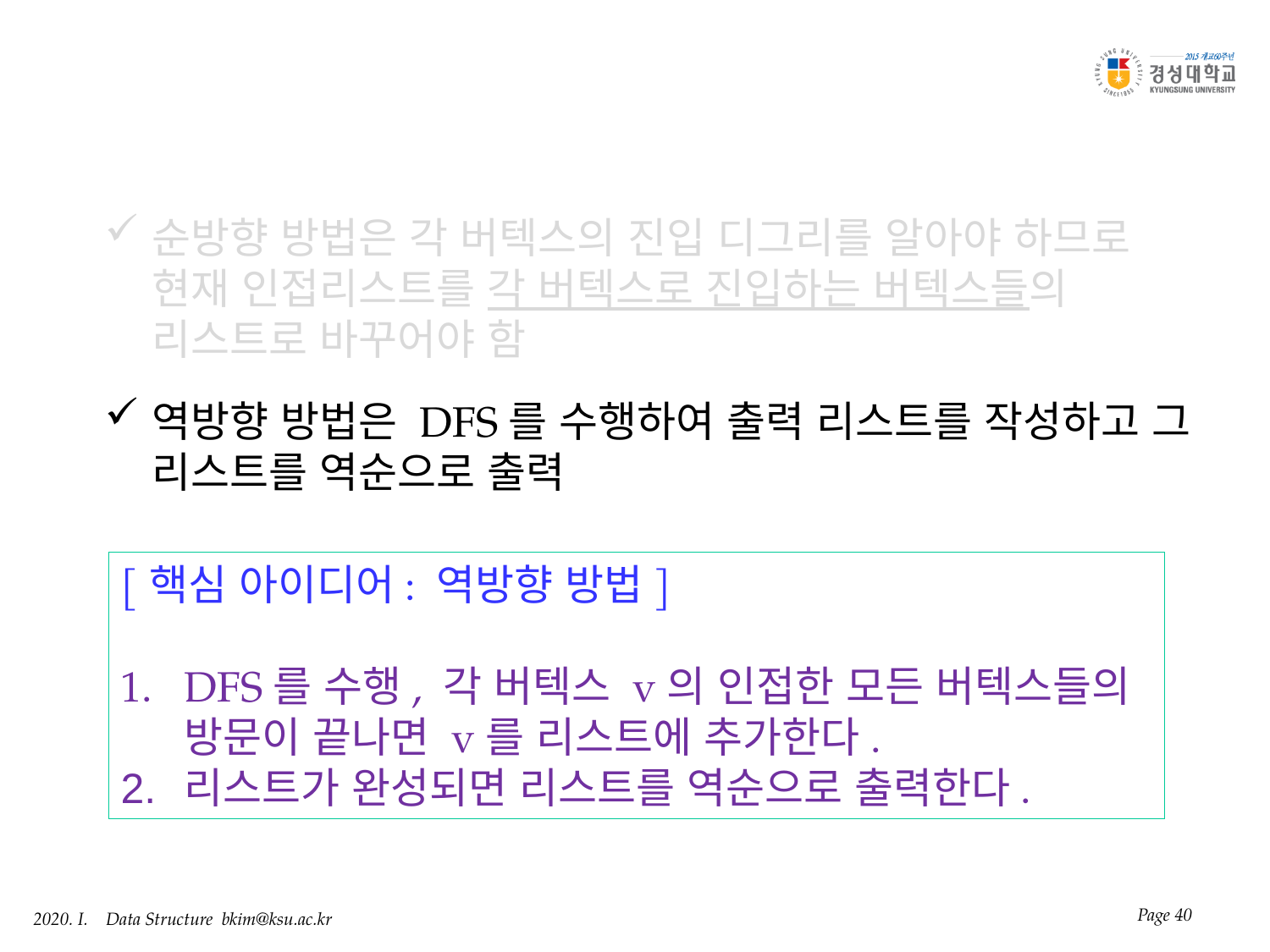

순방향 방법은 각 버텍스의 진입 디그리를 알아야 하므로 현재 인접리스트를 각 버텍스로 진입하는 버텍스들의   리스트로 바꾸어야 함
역방향 방법은 DFS를 수행하여 출력 리스트를 작성하고 그 리스트를 역순으로 출력
[핵심 아이디어: 역방향 방법]

DFS를 수행, 각 버텍스 v의 인접한 모든 버텍스들의 방문이 끝나면 v를 리스트에 추가한다.
리스트가 완성되면 리스트를 역순으로 출력한다.
Page 40